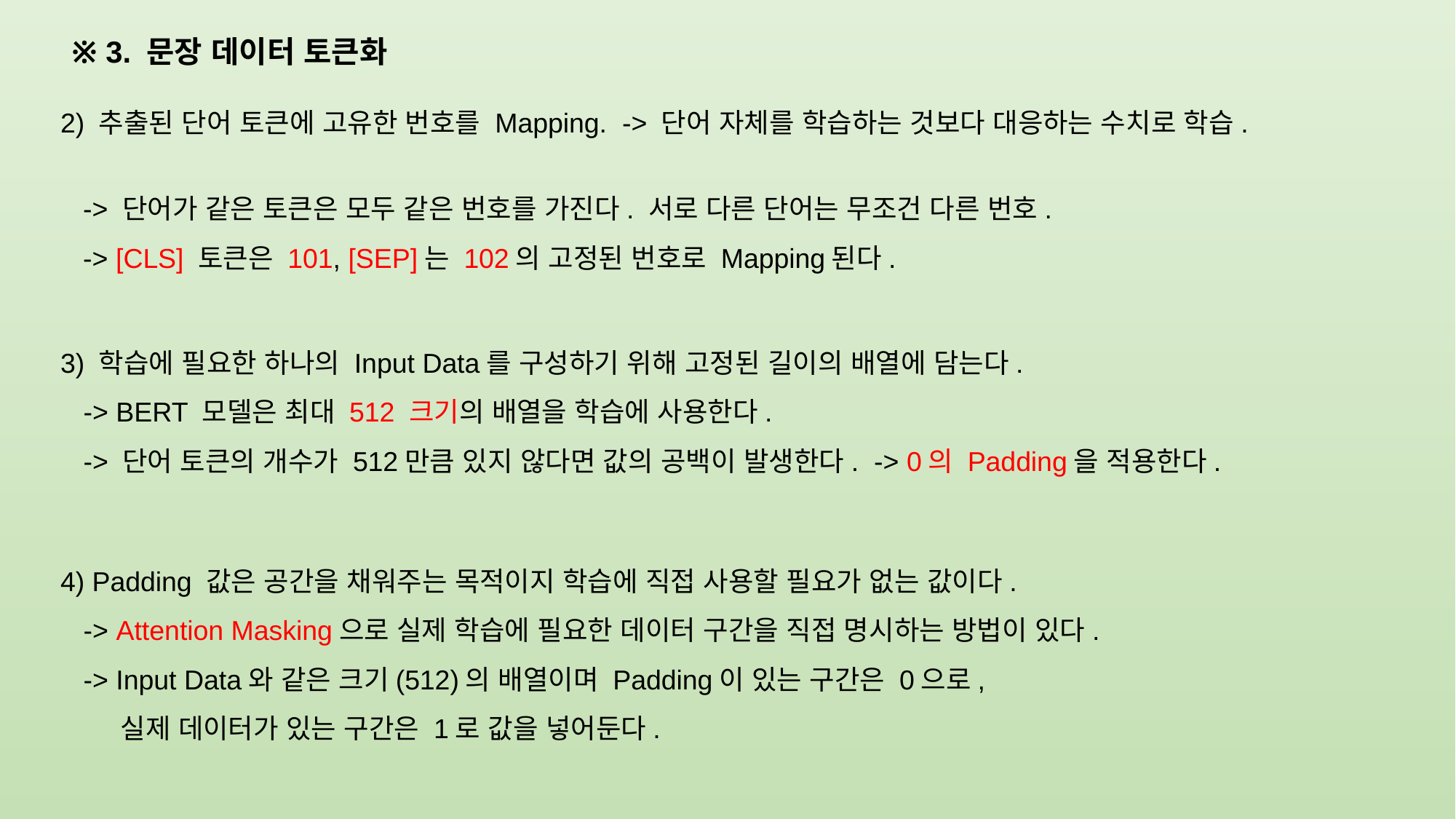

※ 3. 문장 데이터 토큰화
2) 추출된 단어 토큰에 고유한 번호를 Mapping.  -> 단어 자체를 학습하는 것보다 대응하는 수치로 학습.
-> 단어가 같은 토큰은 모두 같은 번호를 가진다. 서로 다른 단어는 무조건 다른 번호.
-> [CLS] 토큰은 101, [SEP]는 102의 고정된 번호로 Mapping된다.
3) 학습에 필요한 하나의 Input Data를 구성하기 위해 고정된 길이의 배열에 담는다.
   -> BERT 모델은 최대 512 크기의 배열을 학습에 사용한다.
   -> 단어 토큰의 개수가 512만큼 있지 않다면 값의 공백이 발생한다.  -> 0의 Padding을 적용한다.
4) Padding 값은 공간을 채워주는 목적이지 학습에 직접 사용할 필요가 없는 값이다.
   -> Attention Masking으로 실제 학습에 필요한 데이터 구간을 직접 명시하는 방법이 있다.
   -> Input Data와 같은 크기(512)의 배열이며 Padding이 있는 구간은 0으로,
       실제 데이터가 있는 구간은 1로 값을 넣어둔다.